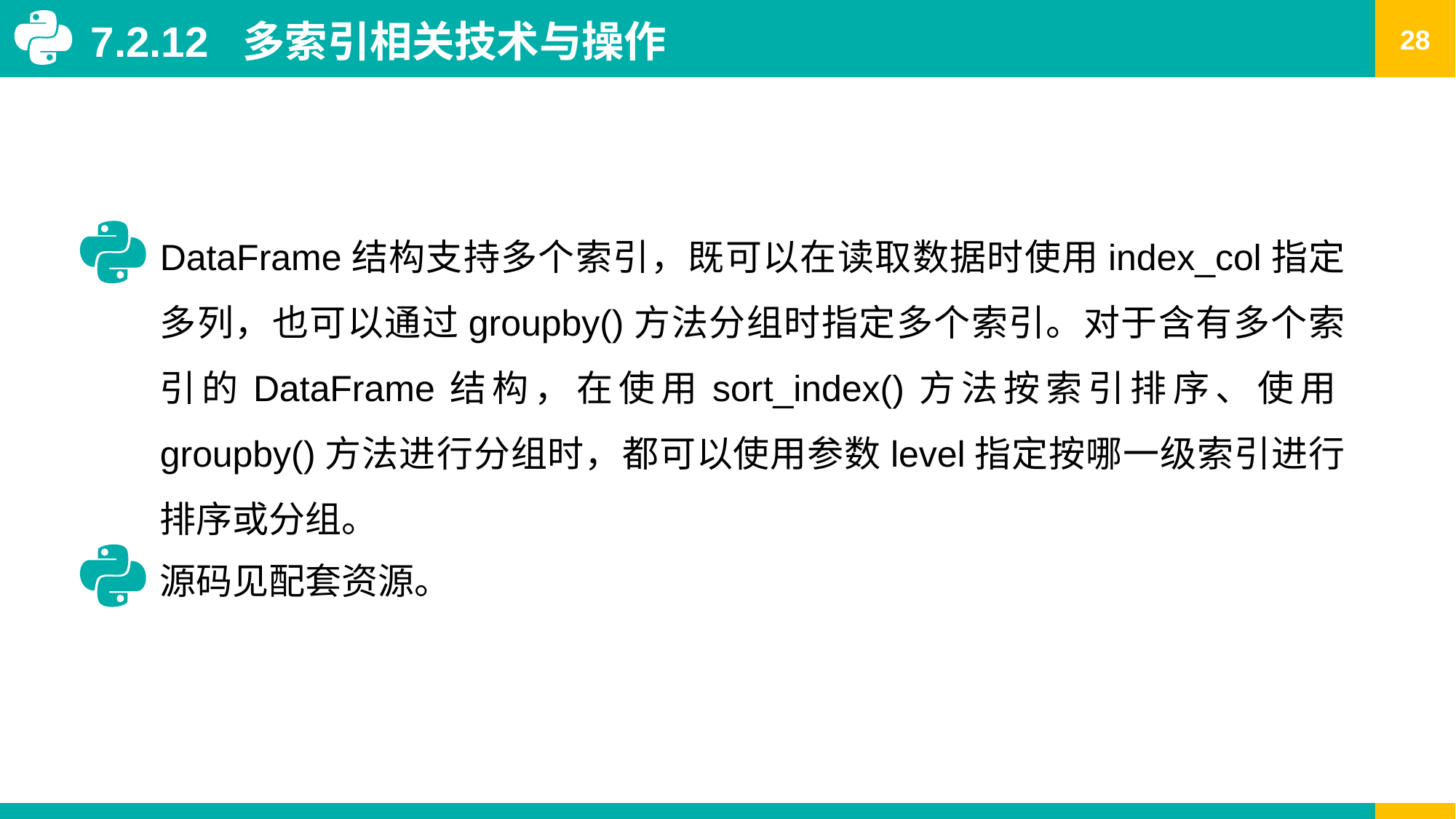

7.2.12  多索引相关技术与操作
DataFrame结构支持多个索引，既可以在读取数据时使用index_col指定多列，也可以通过groupby()方法分组时指定多个索引。对于含有多个索引的DataFrame结构，在使用sort_index()方法按索引排序、使用groupby()方法进行分组时，都可以使用参数level指定按哪一级索引进行排序或分组。

源码见配套资源。